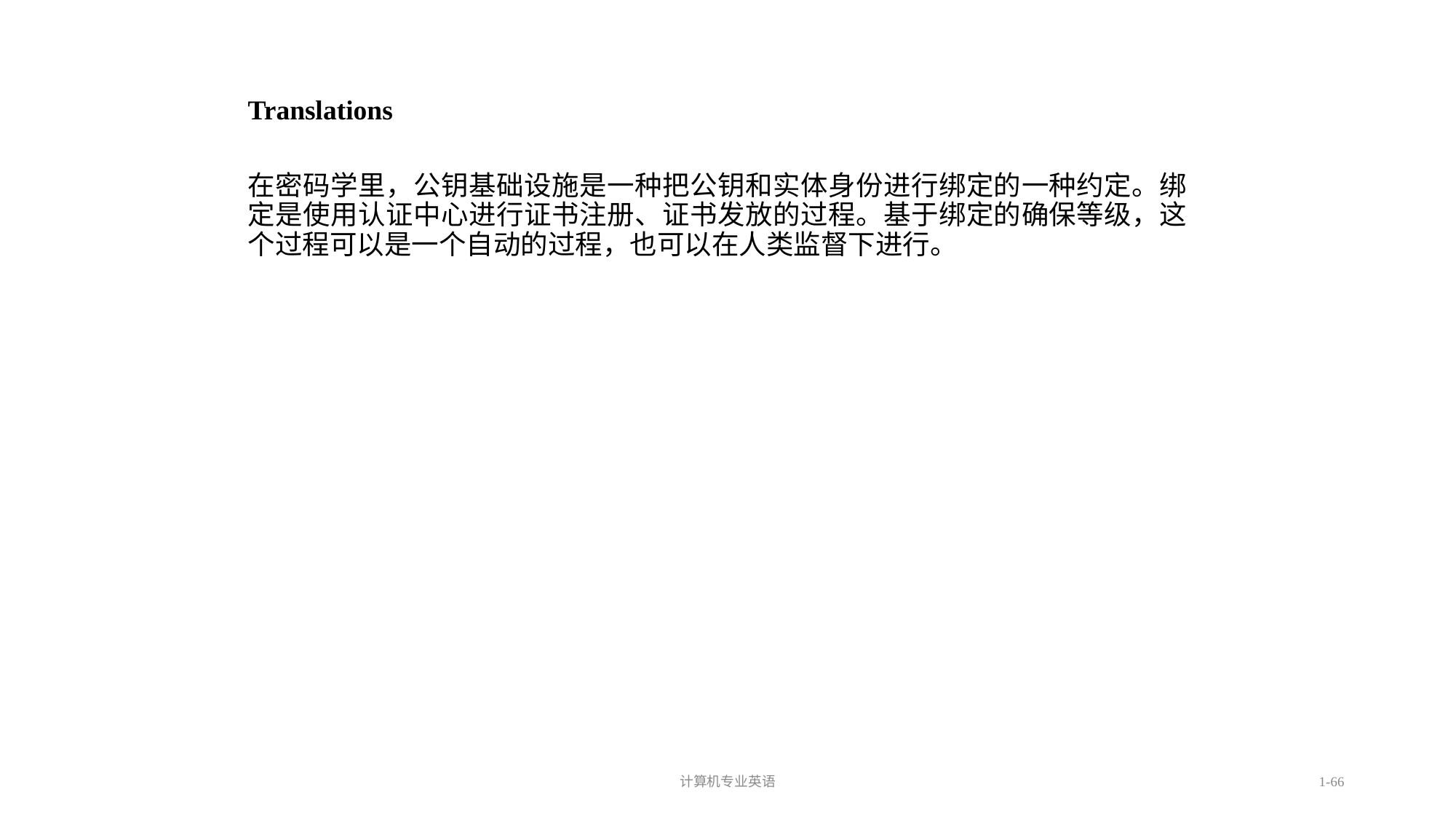

计算机专业英语
1-66
Translations

在密码学里，公钥基础设施是一种把公钥和实体身份进行绑定的一种约定。绑定是使用认证中心进行证书注册、证书发放的过程。基于绑定的确保等级，这个过程可以是一个自动的过程，也可以在人类监督下进行。